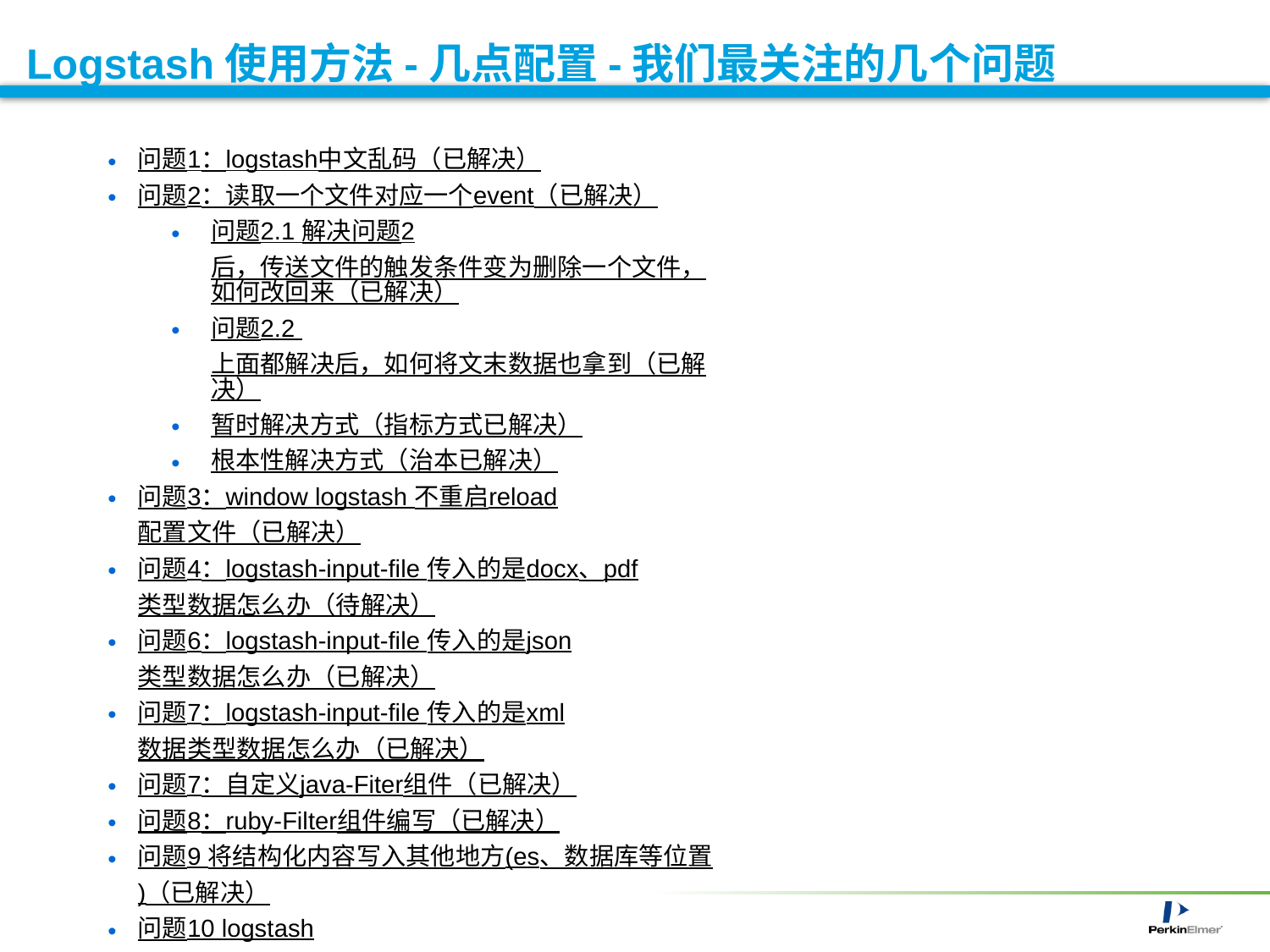

# Logstash使用方法-几点配置-我们最关注的几个问题
问题1：logstash中文乱码（已解决）
问题2：读取一个文件对应一个event（已解决）
问题2.1 解决问题2后，传送文件的触发条件变为删除一个文件，如何改回来（已解决）
问题2.2 上面都解决后，如何将文末数据也拿到（已解决）
暂时解决方式（指标方式已解决）
根本性解决方式（治本已解决）
问题3：window logstash 不重启reload配置文件（已解决）
问题4：logstash-input-file 传入的是docx、pdf类型数据怎么办（待解决）
问题6：logstash-input-file 传入的是json类型数据怎么办（已解决）
问题7：logstash-input-file 传入的是xml数据类型数据怎么办（已解决）
问题7：自定义java-Fiter组件（已解决）
问题8：ruby-Filter组件编写（已解决）
问题9 将结构化内容写入其他地方(es、数据库等位置)（已解决）
问题10 logstash文件删除或内容修改如何触发操作（待解决）
问题11 logstash两点效果实现（待解决）
问题12 logstash-input-file java-Filter读取pdf时触发多次读取操作